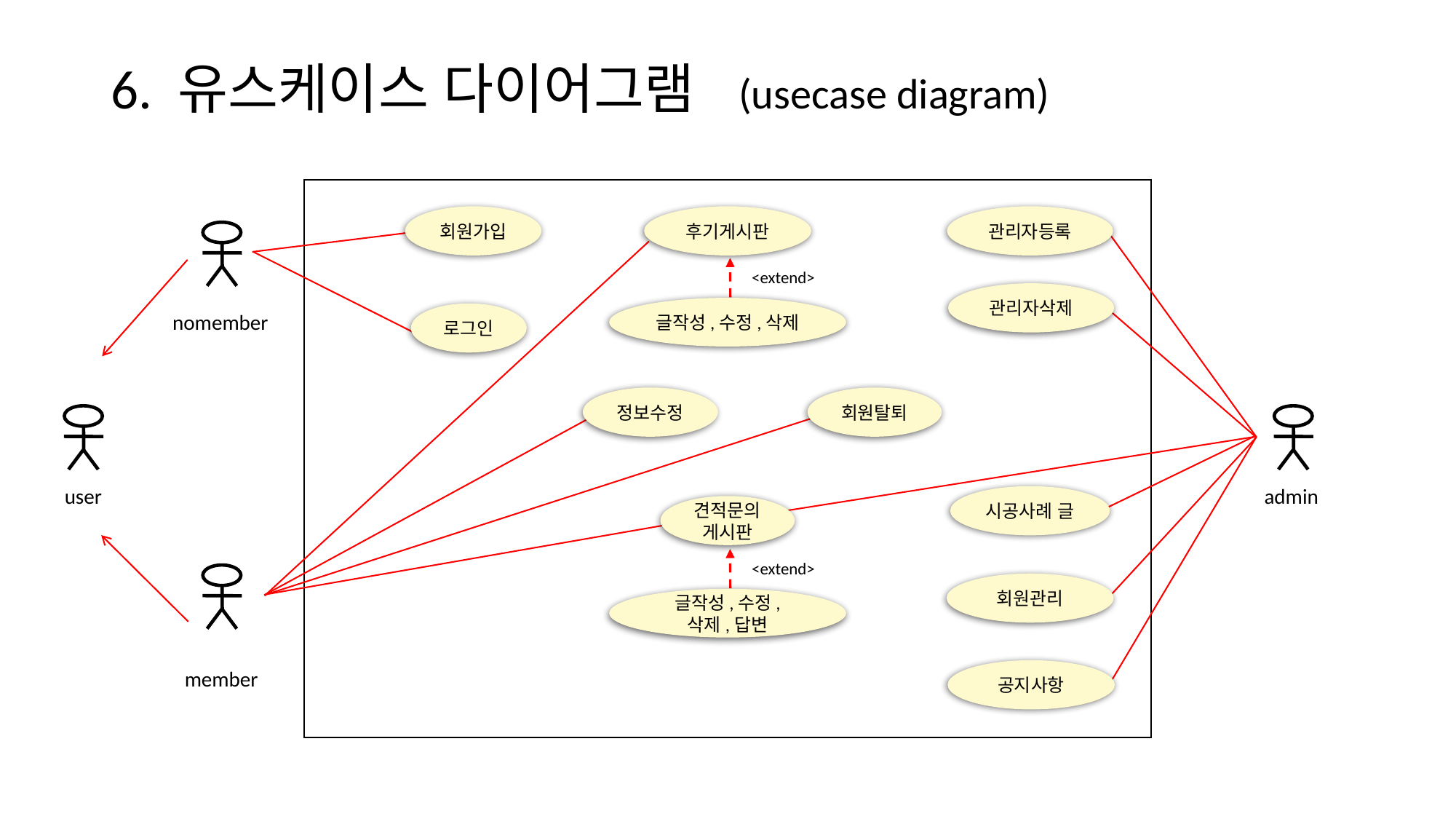

6. 유스케이스 다이어그램  (usecase diagram)

회원가입
후기게시판
관리자등록

<extend>
관리자삭제
글작성,수정,삭제
로그인
nomember
정보수정
회원탈퇴

admin
user
시공사례 글
견적문의게시판
<extend>

회원관리
글작성,수정,
삭제,답변
member
공지사항